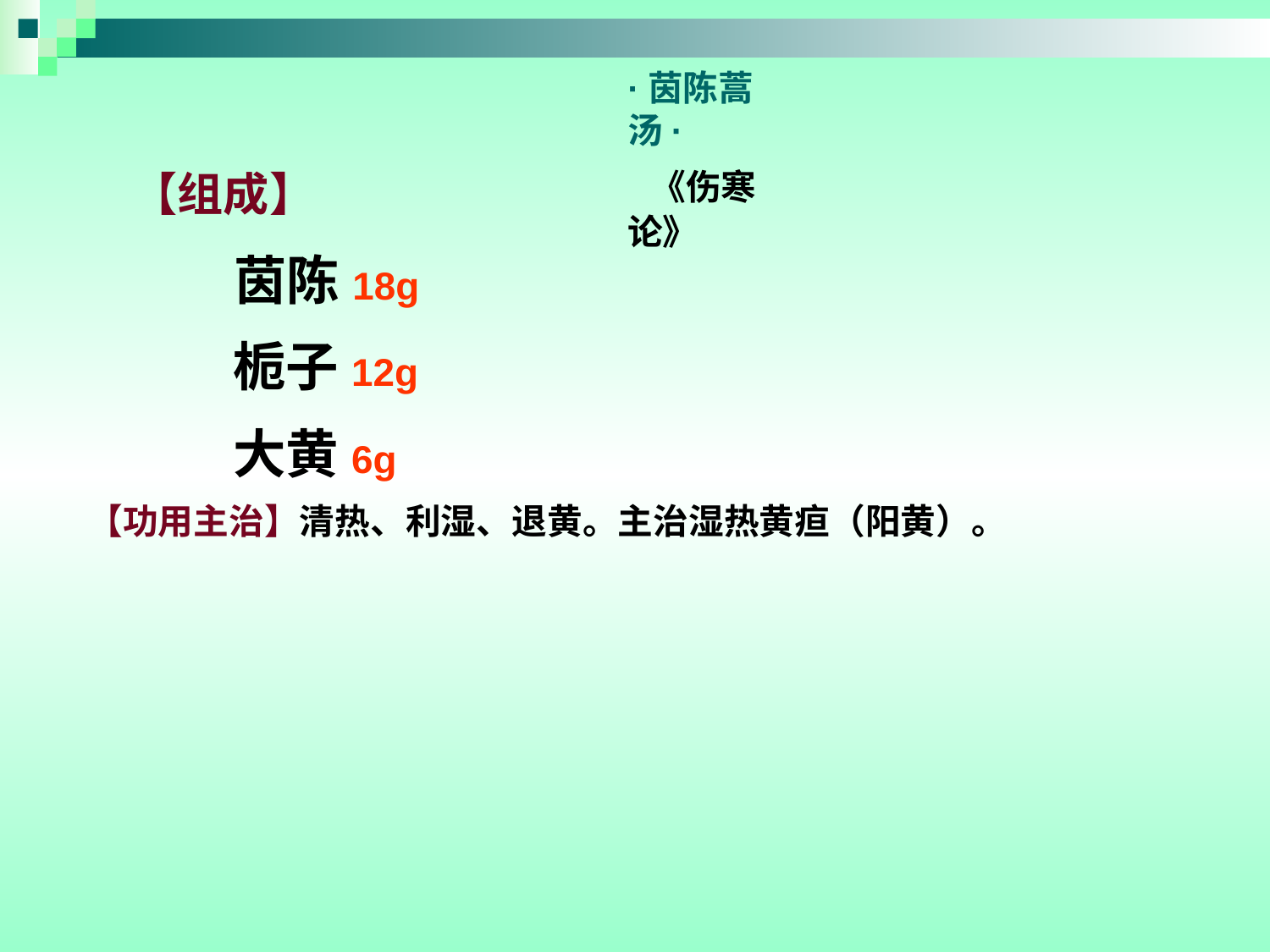

·茵陈蒿汤·
 《伤寒论》
  【组成】
            茵陈18g
           栀子12g
           大黄6g
【功用主治】清热、利湿、退黄。主治湿热黄疸（阳黄）。